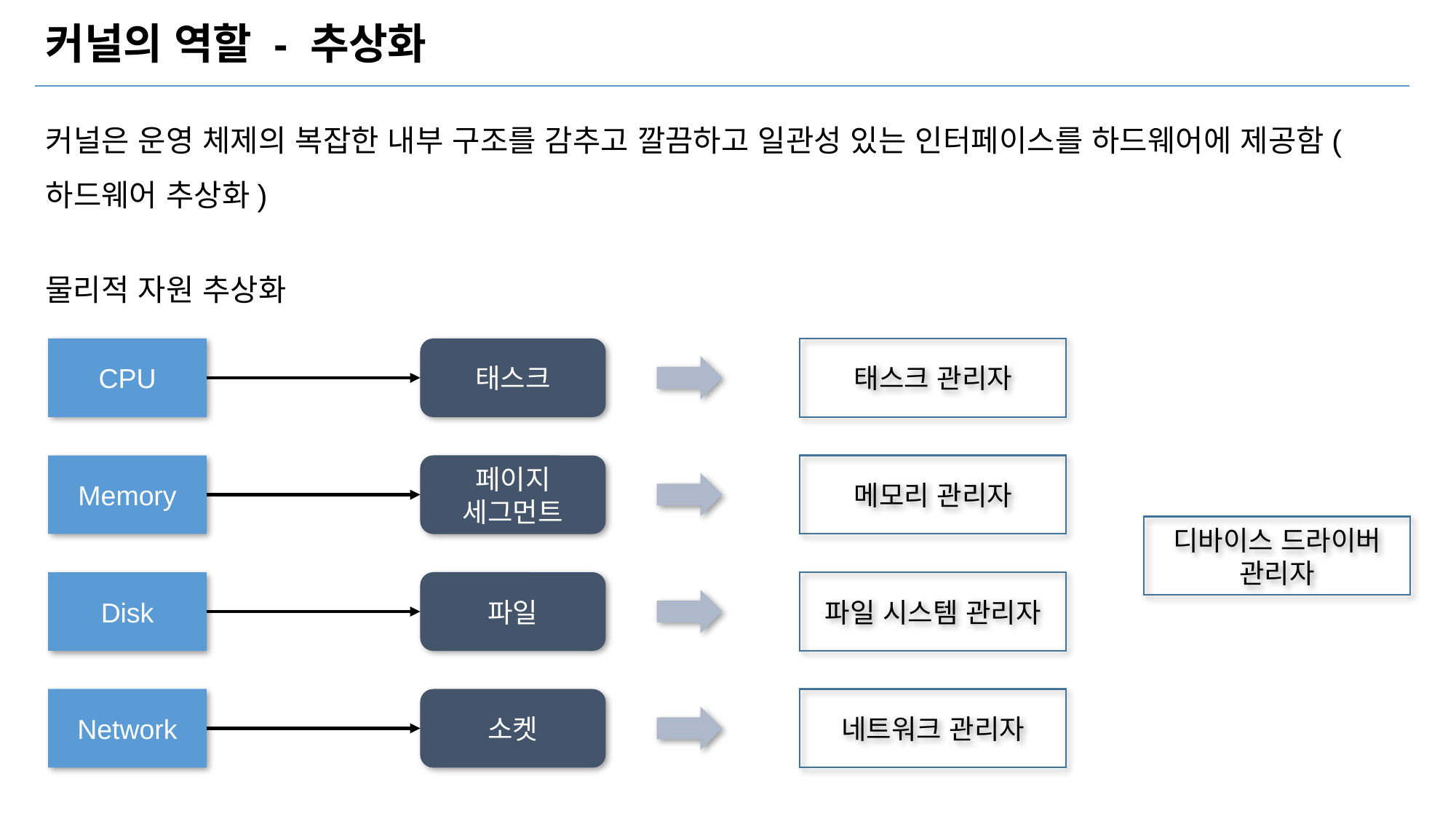

커널의 역할 - 추상화
커널은 운영 체제의 복잡한 내부 구조를 감추고 깔끔하고 일관성 있는 인터페이스를 하드웨어에 제공함(하드웨어 추상화)
물리적 자원 추상화
CPU
태스크
태스크 관리자

Memory
페이지
세그먼트
메모리 관리자

디바이스 드라이버 관리자
Disk
파일
파일 시스템 관리자

Network
소켓
네트워크 관리자